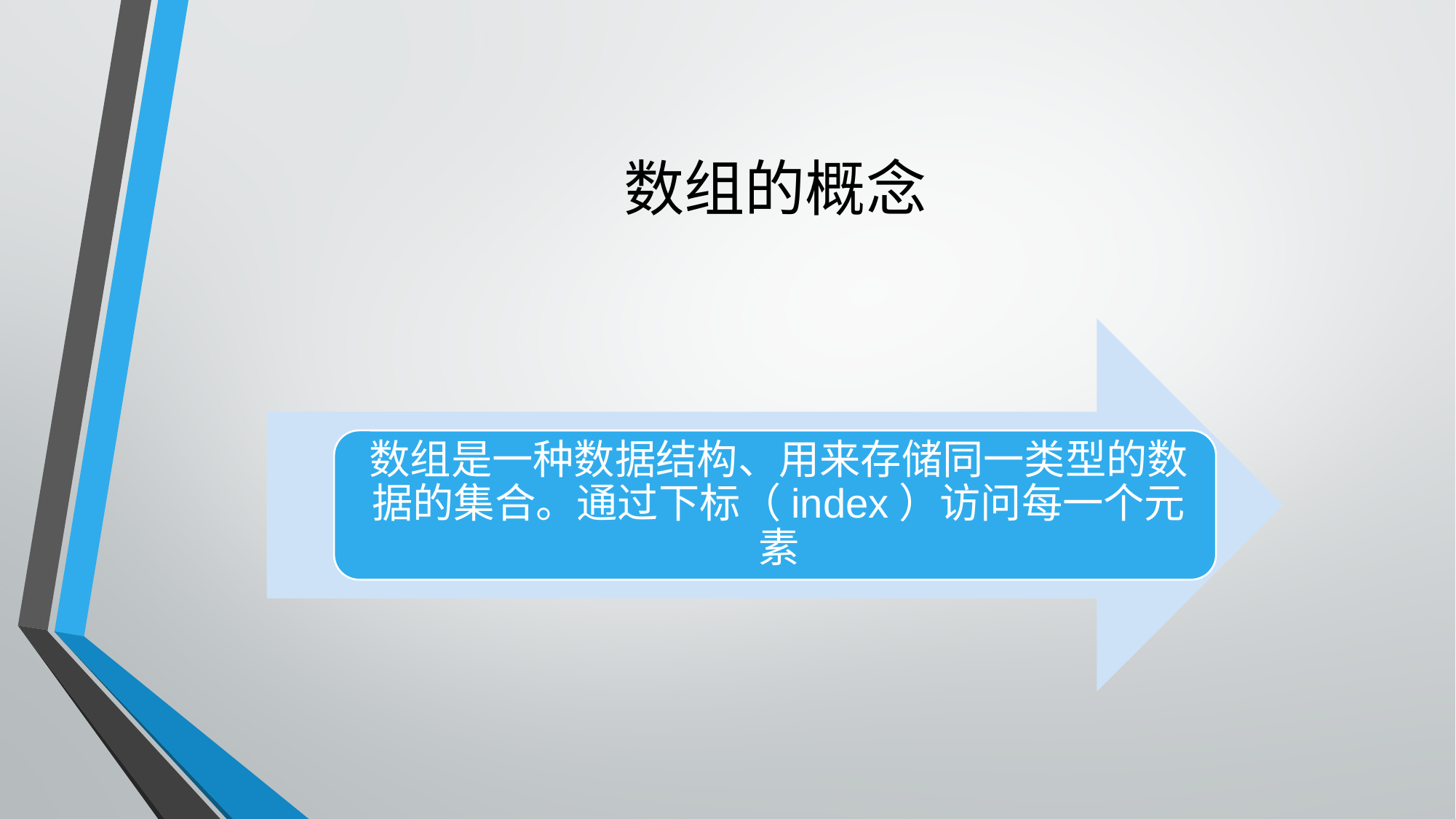

# 数组的概念
数组是一种数据结构、用来存储同一类型的数据的集合。通过下标（index）访问每一个元素